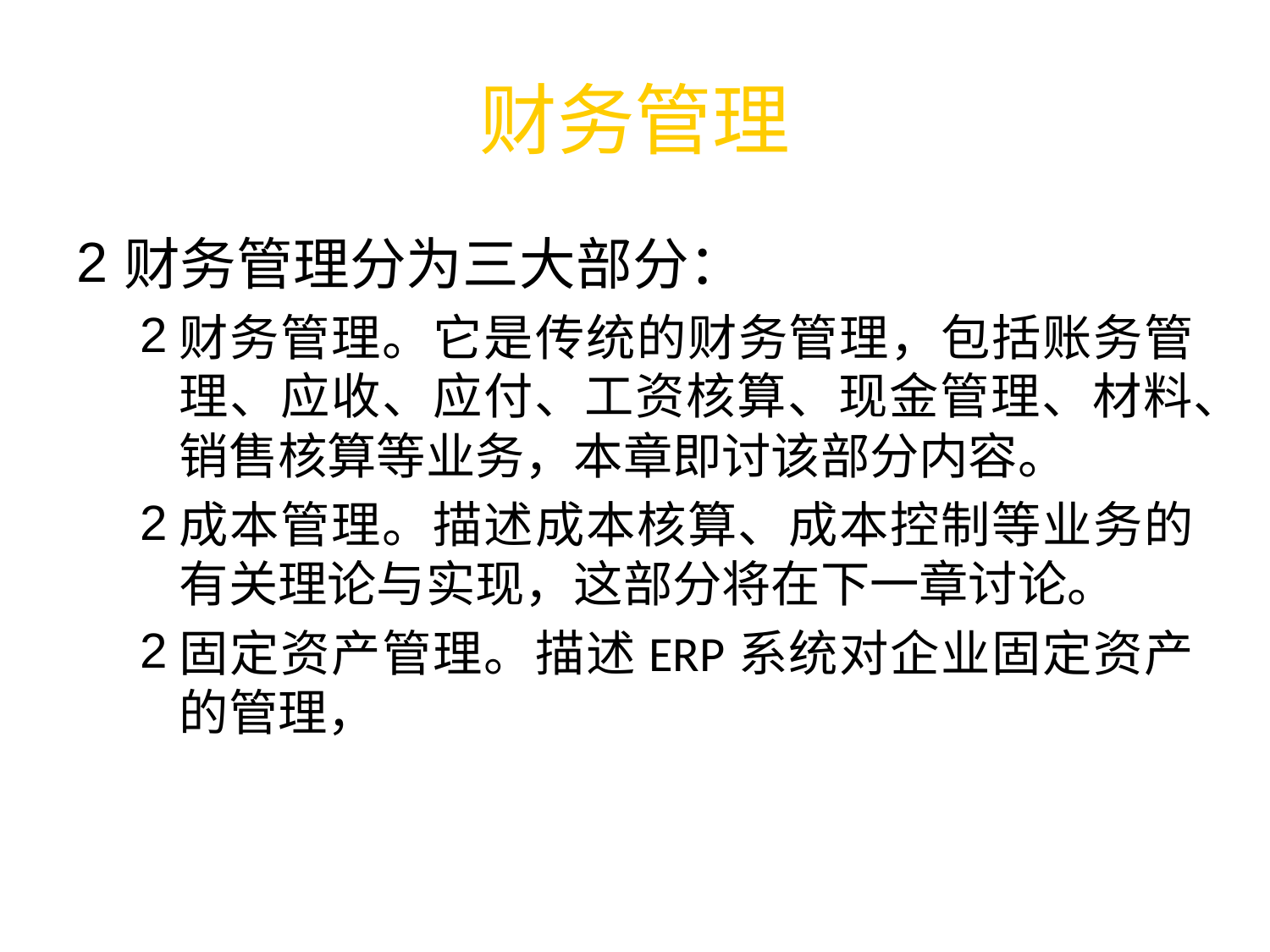

# 财务管理
财务管理分为三大部分：
财务管理。它是传统的财务管理，包括账务管理、应收、应付、工资核算、现金管理、材料、销售核算等业务，本章即讨该部分内容。
成本管理。描述成本核算、成本控制等业务的有关理论与实现，这部分将在下一章讨论。
固定资产管理。描述ERP系统对企业固定资产的管理，